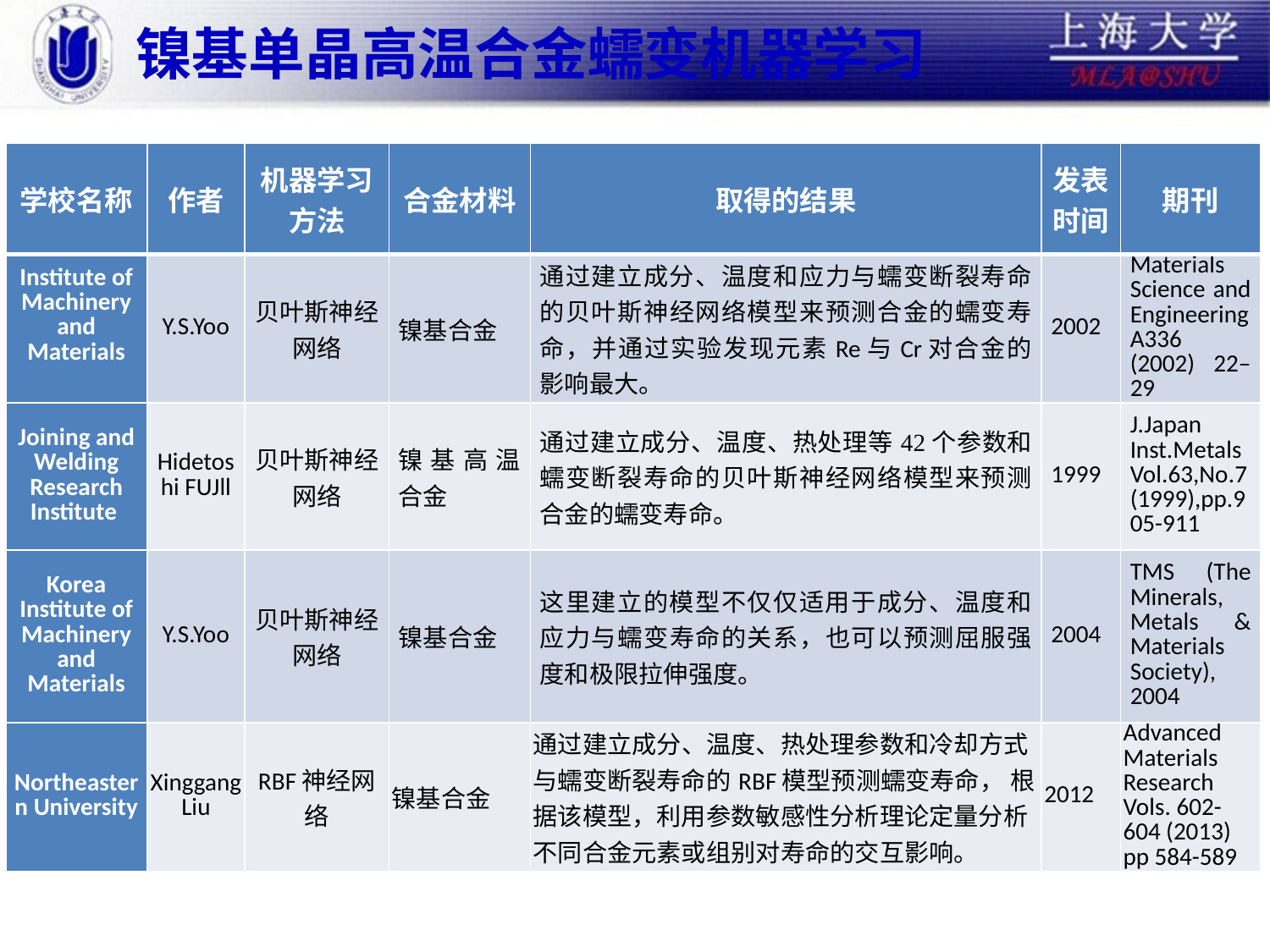

# 镍基单晶高温合金蠕变机器学习
| 学校名称 | 作者 | 机器学习方法 | 合金材料 | 取得的结果 | 发表 时间 | 期刊 |
| --- | --- | --- | --- | --- | --- | --- |
| Institute of Machinery and Materials | Y.S.Yoo | 贝叶斯神经网络 | 镍基合金 | 通过建立成分、温度和应力与蠕变断裂寿命的贝叶斯神经网络模型来预测合金的蠕变寿命，并通过实验发现元素Re与Cr对合金的影响最大。 | 2002 | Materials Science and Engineering A336 (2002) 22–29 |
| Joining and Welding Research Institute | Hidetoshi FUJll | 贝叶斯神经网络 | 镍基高温合金 | 通过建立成分、温度、热处理等42个参数和蠕变断裂寿命的贝叶斯神经网络模型来预测合金的蠕变寿命。 | 1999 | J.Japan Inst.Metals Vol.63,No.7(1999),pp.905-911 |
| Korea Institute of Machinery and Materials | Y.S.Yoo | 贝叶斯神经网络 | 镍基合金 | 这里建立的模型不仅仅适用于成分、温度和应力与蠕变寿命的关系，也可以预测屈服强度和极限拉伸强度。 | 2004 | TMS (The Minerals, Metals & Materials Society), 2004 |
| Northeastern University | Xinggang Liu | RBF神经网络 | 镍基合金 | 通过建立成分、温度、热处理参数和冷却方式与蠕变断裂寿命的RBF模型预测蠕变寿命， 根据该模型，利用参数敏感性分析理论定量分析不同合金元素或组别对寿命的交互影响。 | 2012 | Advanced Materials Research Vols. 602-604 (2013) pp 584-589 |